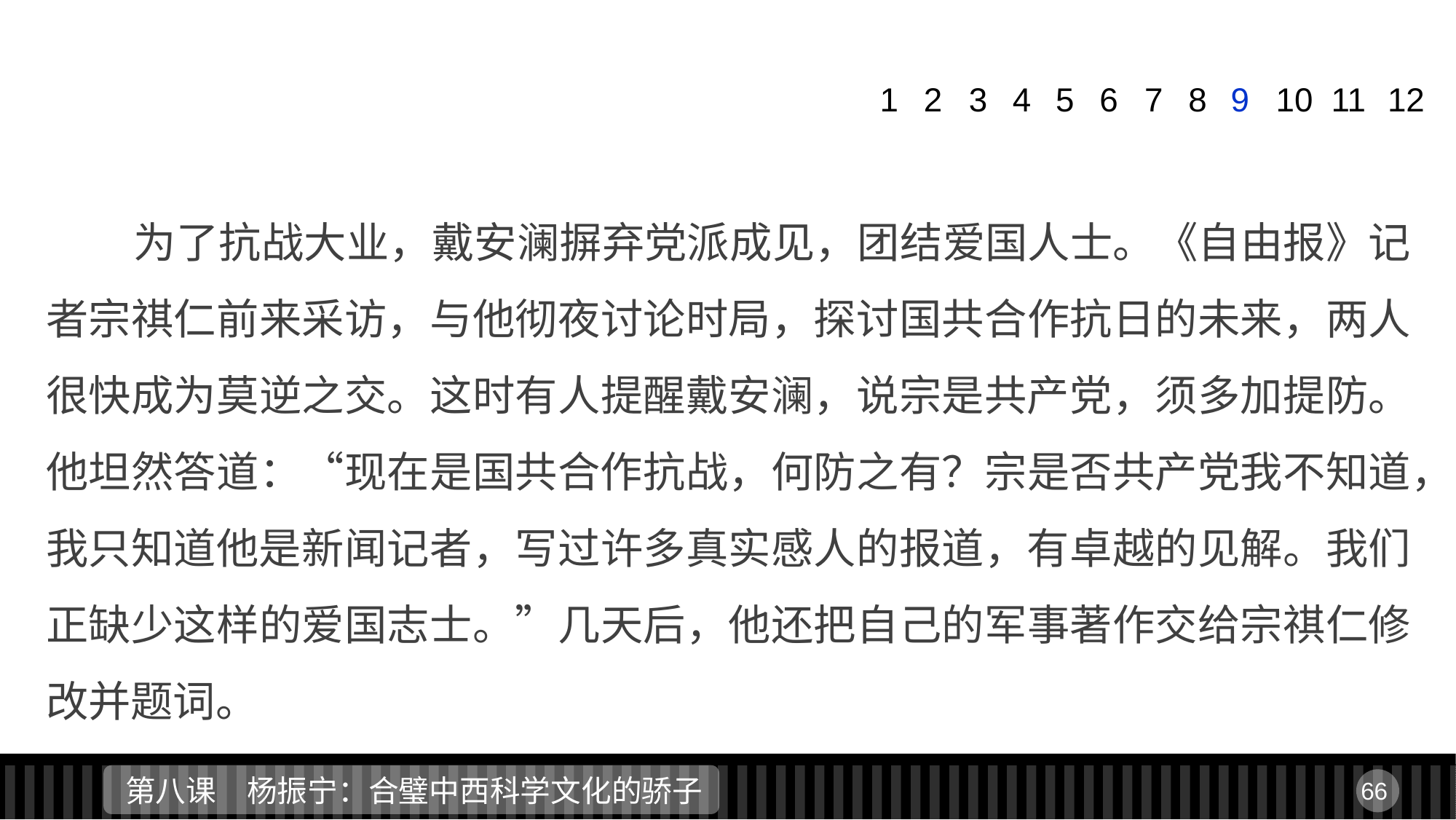

1
2
3
4
5
6
7
8
9
11
12
10
        为了抗战大业，戴安澜摒弃党派成见，团结爱国人士。《自由报》记者宗祺仁前来采访，与他彻夜讨论时局，探讨国共合作抗日的未来，两人很快成为莫逆之交。这时有人提醒戴安澜，说宗是共产党，须多加提防。他坦然答道：“现在是国共合作抗战，何防之有？宗是否共产党我不知道，我只知道他是新闻记者，写过许多真实感人的报道，有卓越的见解。我们正缺少这样的爱国志士。”几天后，他还把自己的军事著作交给宗祺仁修改并题词。